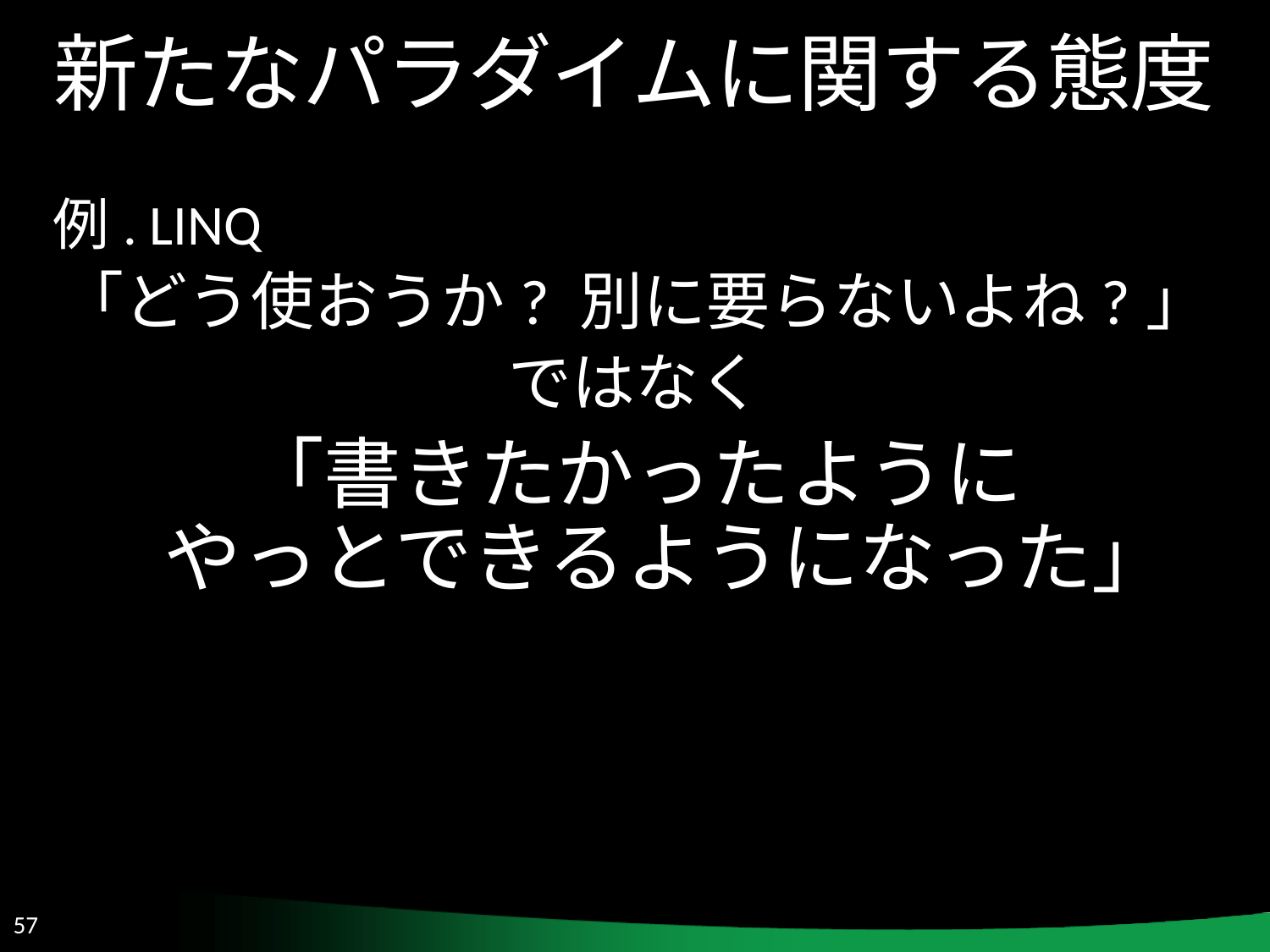

# 新たなパラダイムに関する態度
例. LINQ
「どう使おうか? 別に要らないよね?」
ではなく
「書きたかったように
やっとできるようになった」